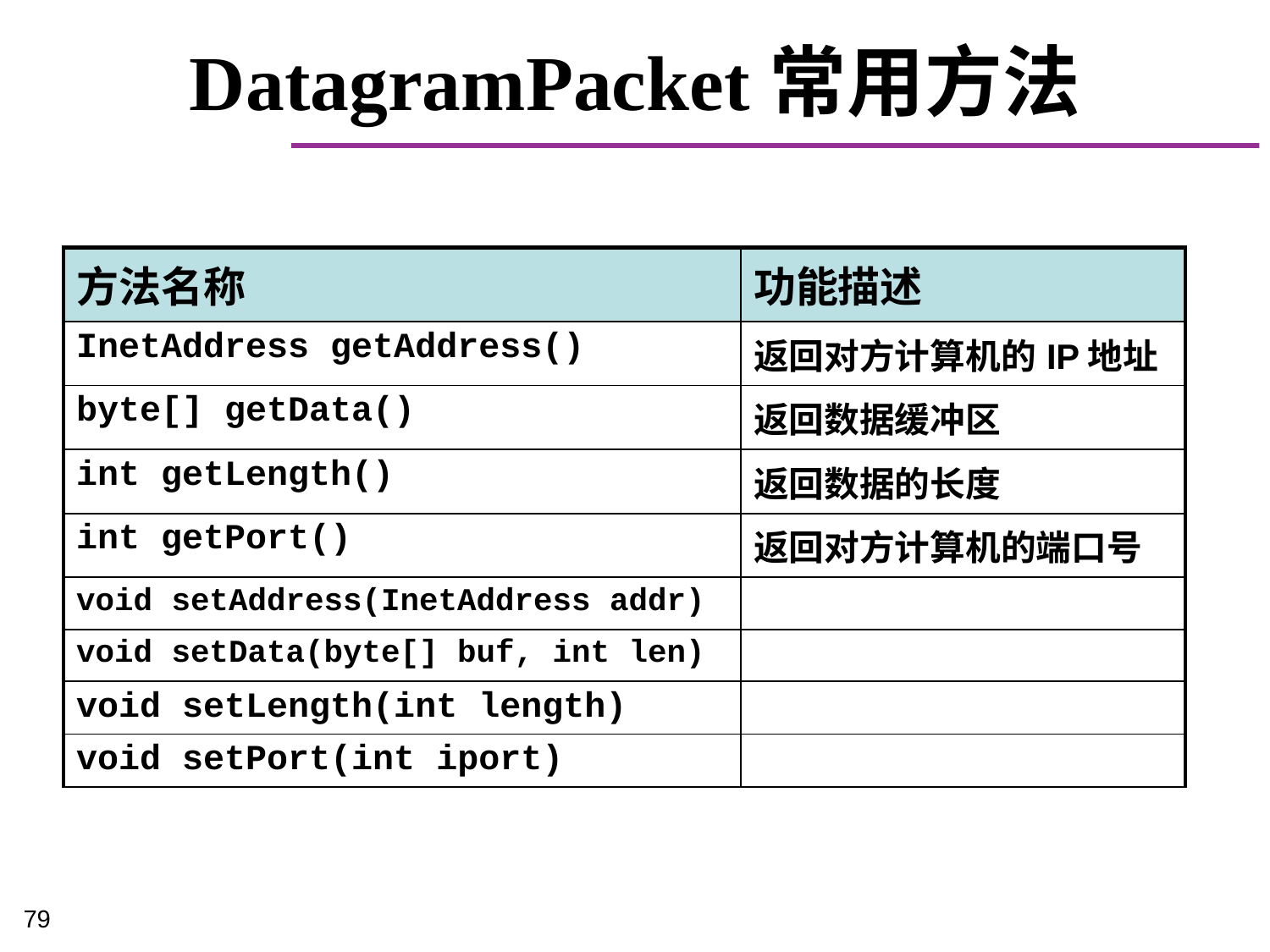

# DatagramPacket常用方法
| 方法名称 | 功能描述 |
| --- | --- |
| InetAddress getAddress() | 返回对方计算机的IP地址 |
| byte[] getData() | 返回数据缓冲区 |
| int getLength() | 返回数据的长度 |
| int getPort() | 返回对方计算机的端口号 |
| void setAddress(InetAddress addr) |  |
| void setData(byte[] buf, int len) |  |
| void setLength(int length) |  |
| void setPort(int iport) |  |
79